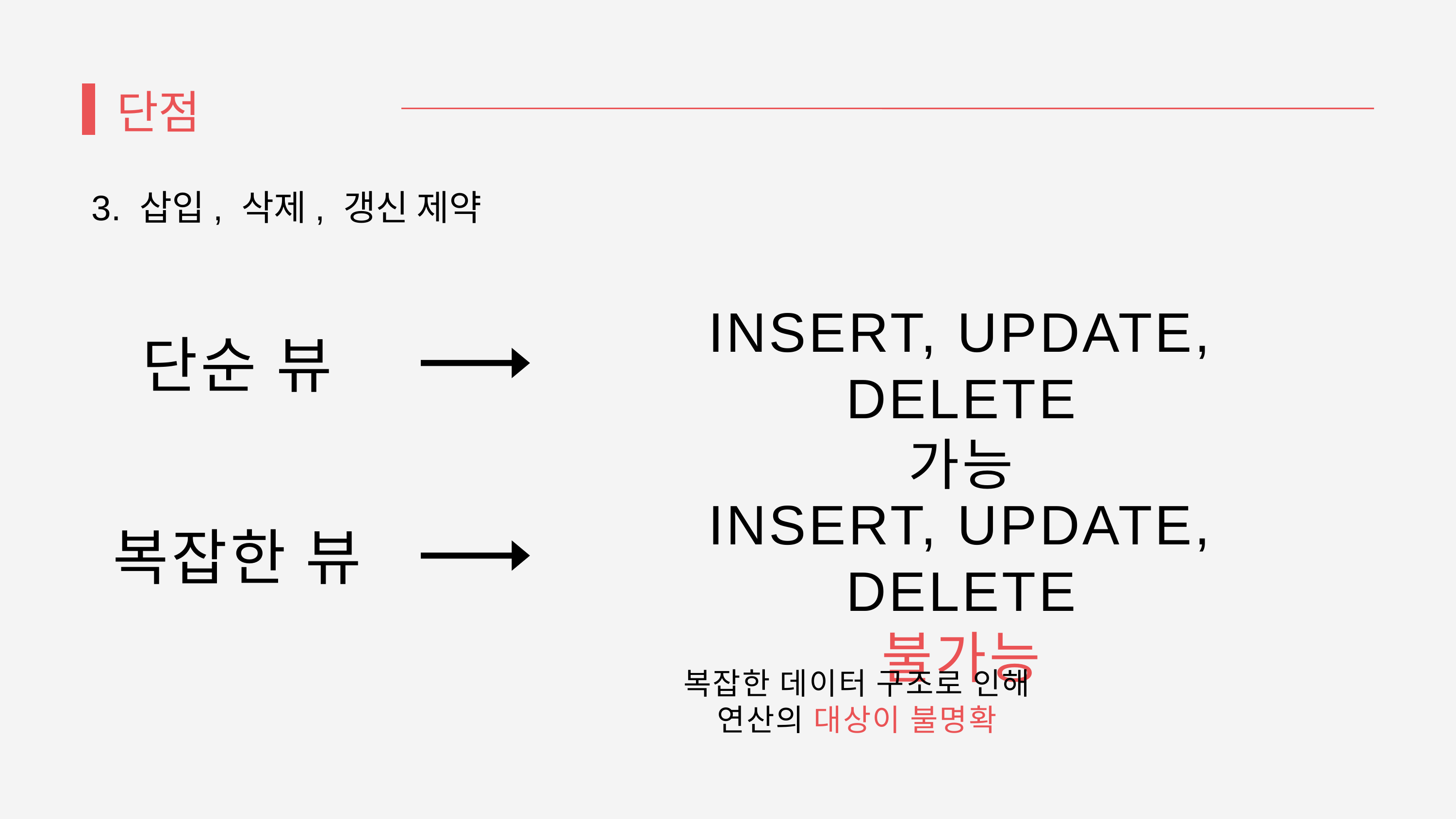

단점

 3. 삽입, 삭제, 갱신 제약
INSERT, UPDATE, DELETE
가능
단순 뷰

INSERT, UPDATE, DELETE
불가능
복잡한 뷰

복잡한 데이터 구조로 인해
연산의 대상이 불명확